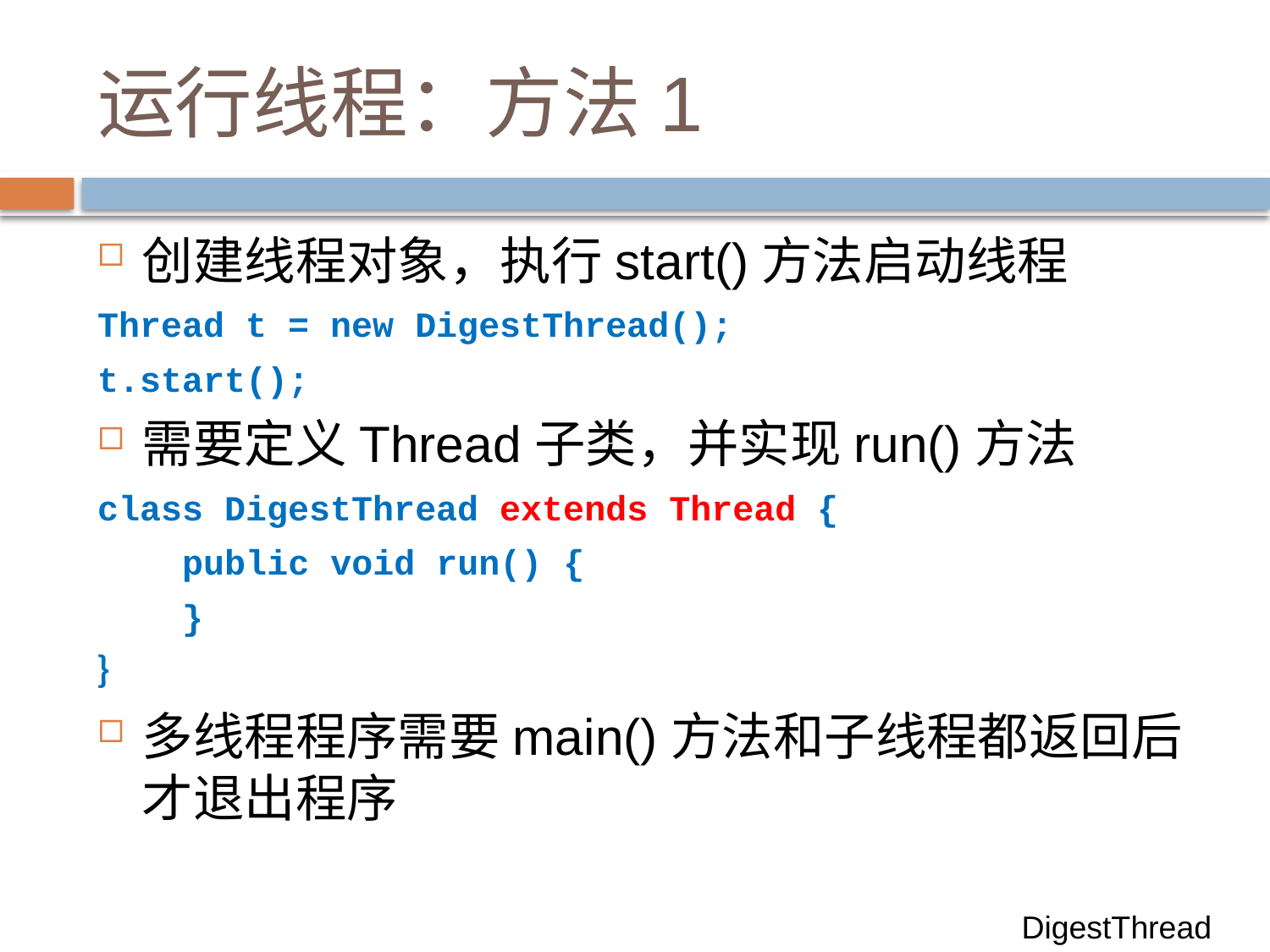

# 运行线程：方法1
创建线程对象，执行start()方法启动线程
Thread t = new DigestThread();
t.start();
需要定义Thread子类，并实现run()方法
class DigestThread extends Thread {
    public void run() {
    }
｝
多线程程序需要main()方法和子线程都返回后才退出程序
DigestThread